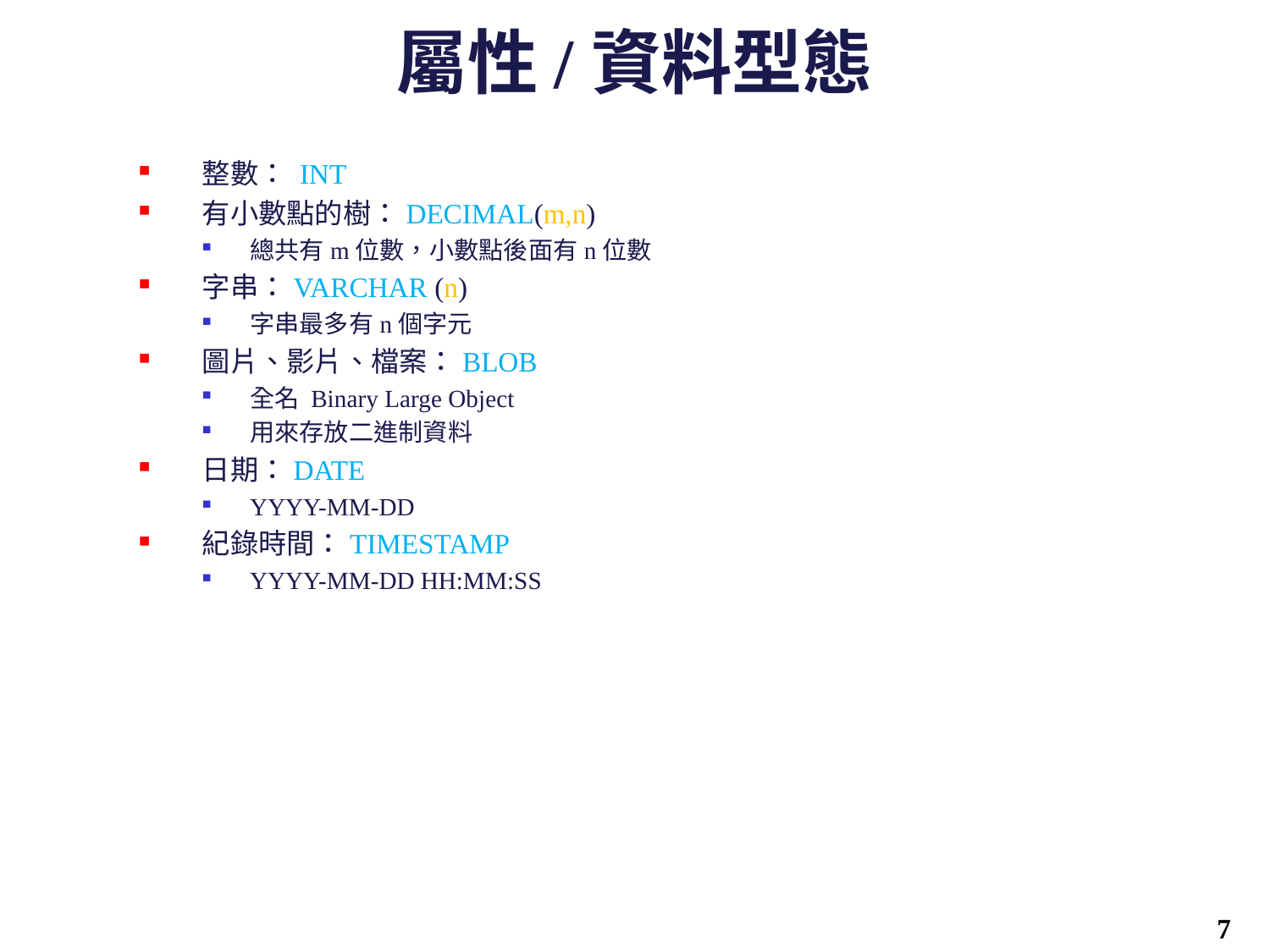

# 屬性/資料型態
整數： INT
有小數點的樹：DECIMAL(m,n)
總共有m位數，小數點後面有n位數
字串：VARCHAR (n)
字串最多有n個字元
圖片、影片、檔案：BLOB
全名 Binary Large Object
用來存放二進制資料
日期：DATE
YYYY-MM-DD
紀錄時間：TIMESTAMP
YYYY-MM-DD HH:MM:SS
 7